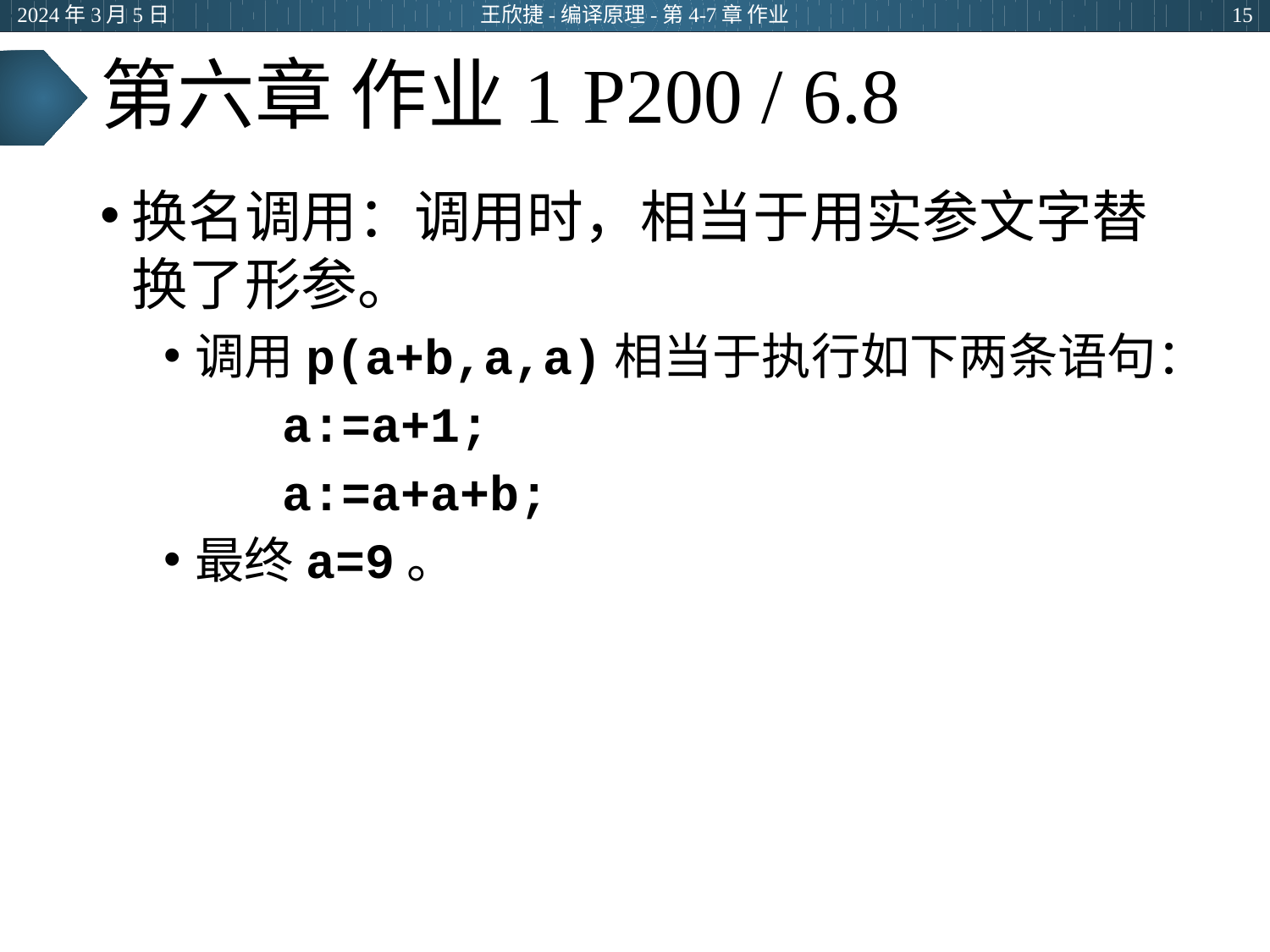

2024年3月5日
王欣捷-编译原理-第4-7章 作业
15
# 第六章 作业1 P200 / 6.8
换名调用：调用时，相当于用实参文字替换了形参。
调用p(a+b,a,a)相当于执行如下两条语句：
    a:=a+1;
    a:=a+a+b;
最终a=9。